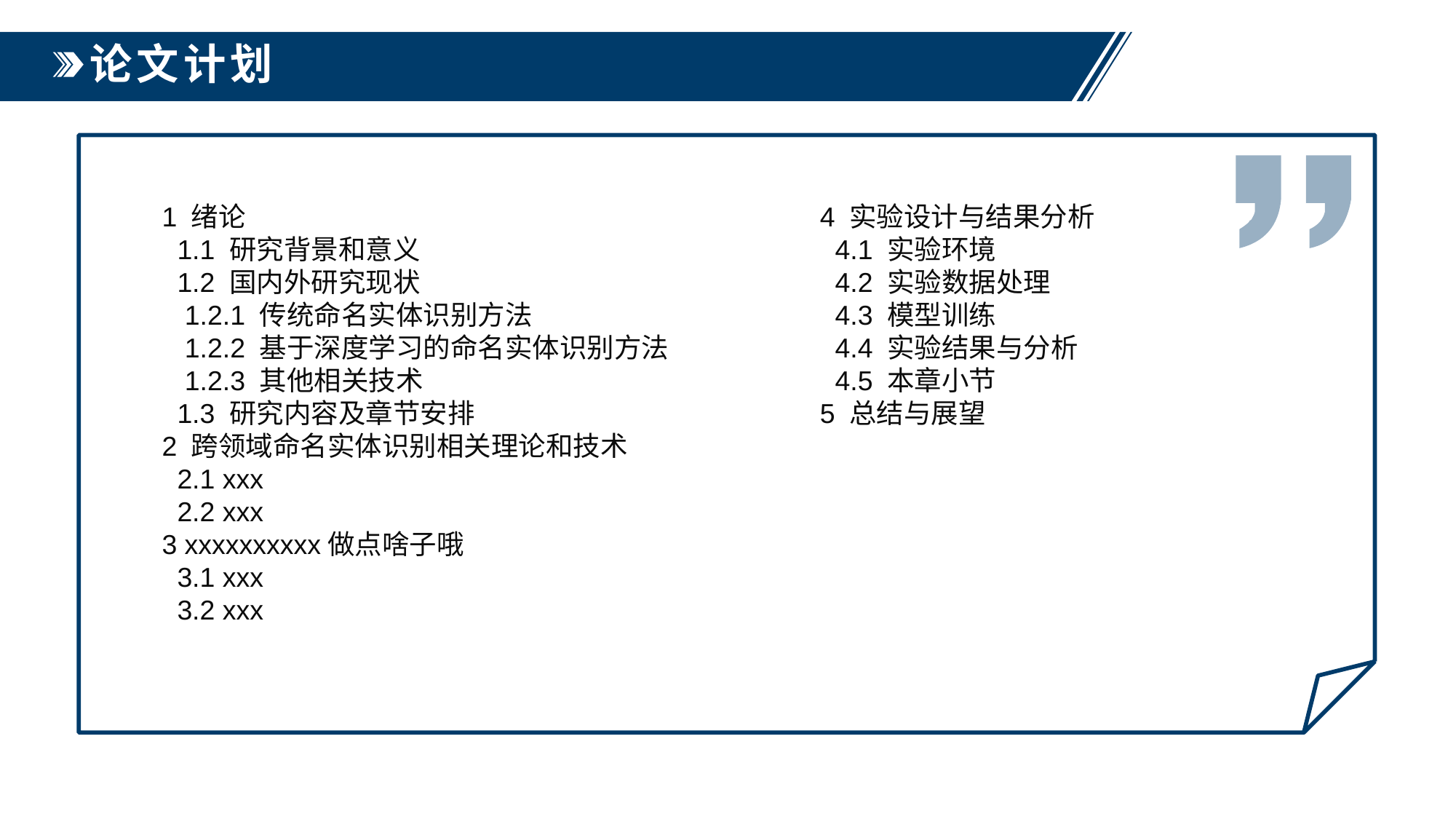

论文计划

1 绪论
  1.1 研究背景和意义
  1.2 国内外研究现状
   1.2.1 传统命名实体识别方法
   1.2.2 基于深度学习的命名实体识别方法
   1.2.3 其他相关技术
  1.3 研究内容及章节安排
2 跨领域命名实体识别相关理论和技术
  2.1 xxx
  2.2 xxx
3 xxxxxxxxxx做点啥子哦
  3.1 xxx
  3.2 xxx
4 实验设计与结果分析
  4.1 实验环境
  4.2 实验数据处理
  4.3 模型训练
  4.4 实验结果与分析
  4.5 本章小节
5 总结与展望